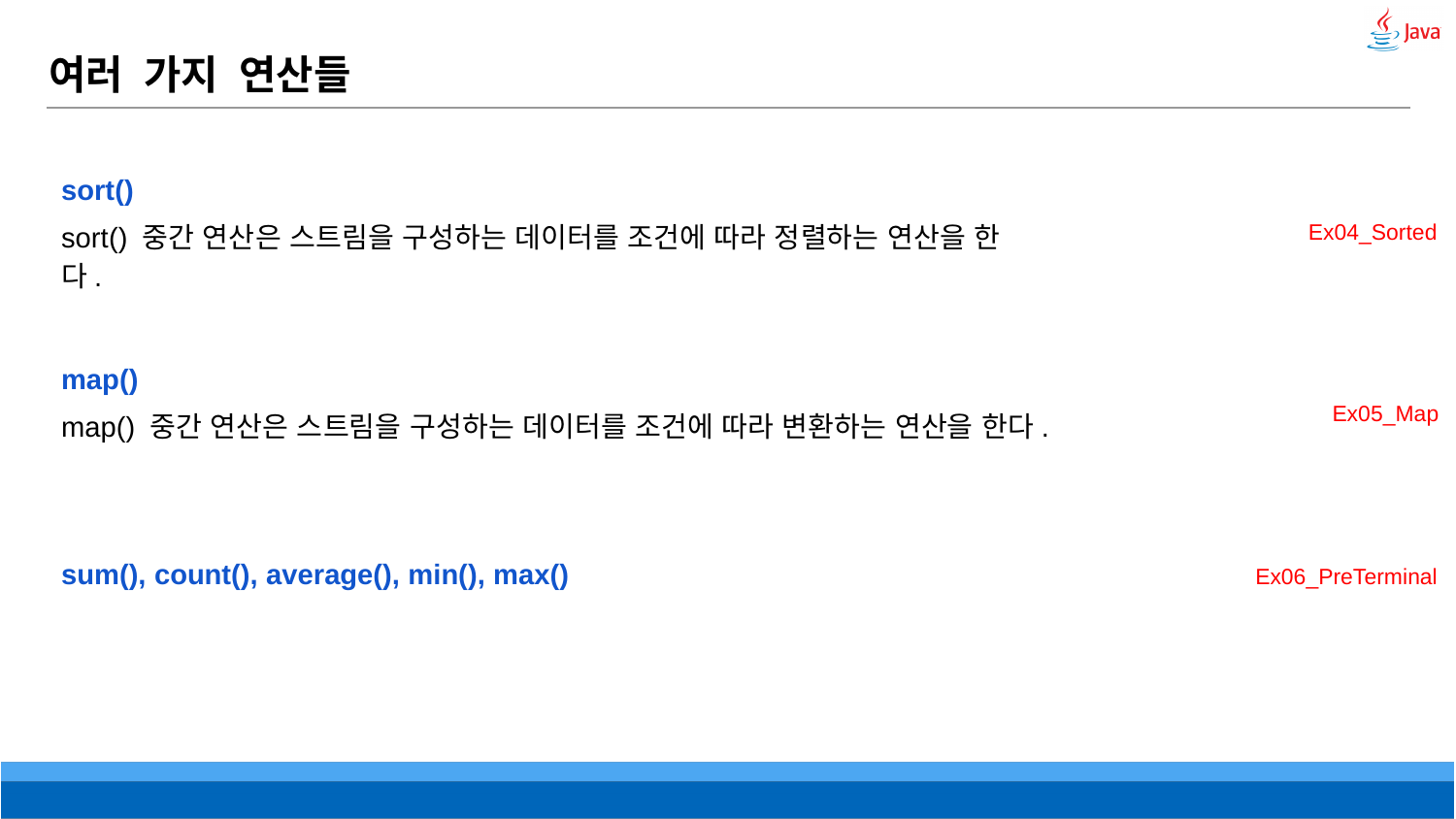

# 여러 가지 연산들
sort()
sort() 중간 연산은 스트림을 구성하는 데이터를 조건에 따라 정렬하는 연산을 한다.
Ex04_Sorted
map()
map() 중간 연산은 스트림을 구성하는 데이터를 조건에 따라 변환하는 연산을 한다.
Ex05_Map
sum(), count(), average(), min(), max()
Ex06_PreTerminal